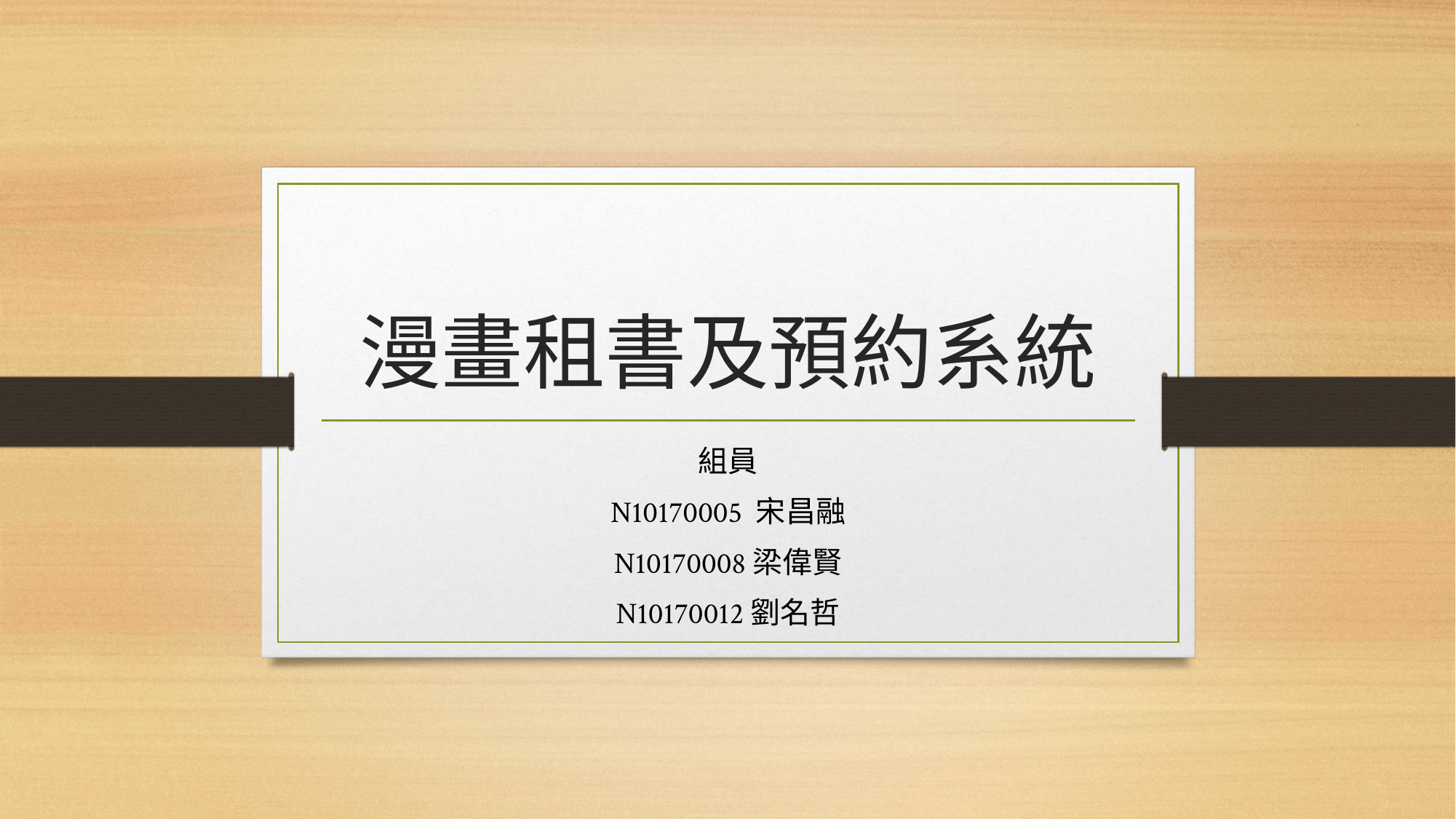

# 漫畫租書及預約系統
組員
N10170005 宋昌融
N10170008梁偉賢
N10170012劉名哲